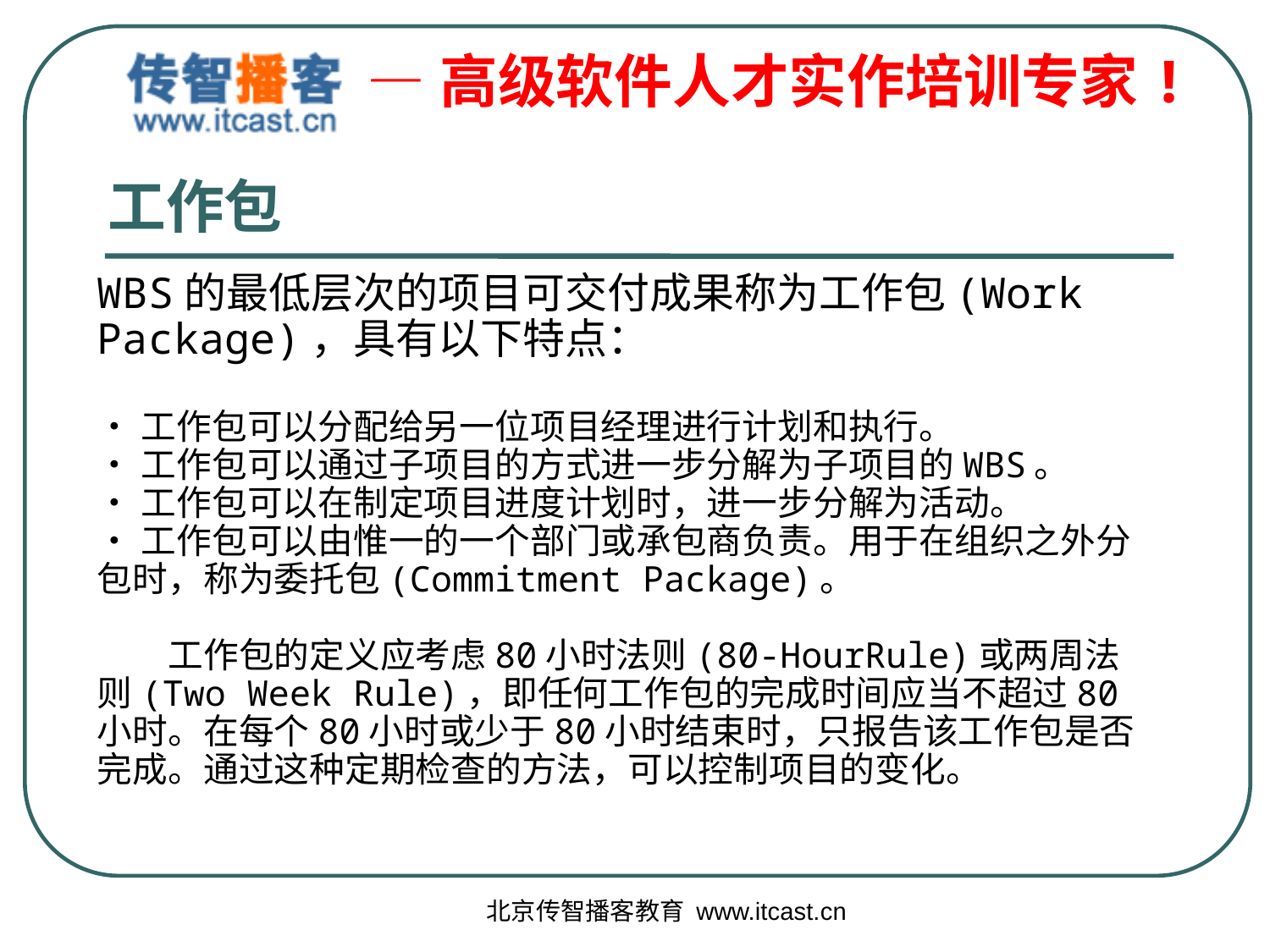

# 工作包
WBS的最低层次的项目可交付成果称为工作包(Work Package)，具有以下特点：

•工作包可以分配给另一位项目经理进行计划和执行。
•工作包可以通过子项目的方式进一步分解为子项目的WBS。
•工作包可以在制定项目进度计划时，进一步分解为活动。
•工作包可以由惟一的一个部门或承包商负责。用于在组织之外分包时，称为委托包(Commitment Package)。

　　工作包的定义应考虑80小时法则(80-HourRule)或两周法则(Two Week Rule)，即任何工作包的完成时间应当不超过80小时。在每个80小时或少于80小时结束时，只报告该工作包是否完成。通过这种定期检查的方法，可以控制项目的变化。

北京传智播客教育 www.itcast.cn